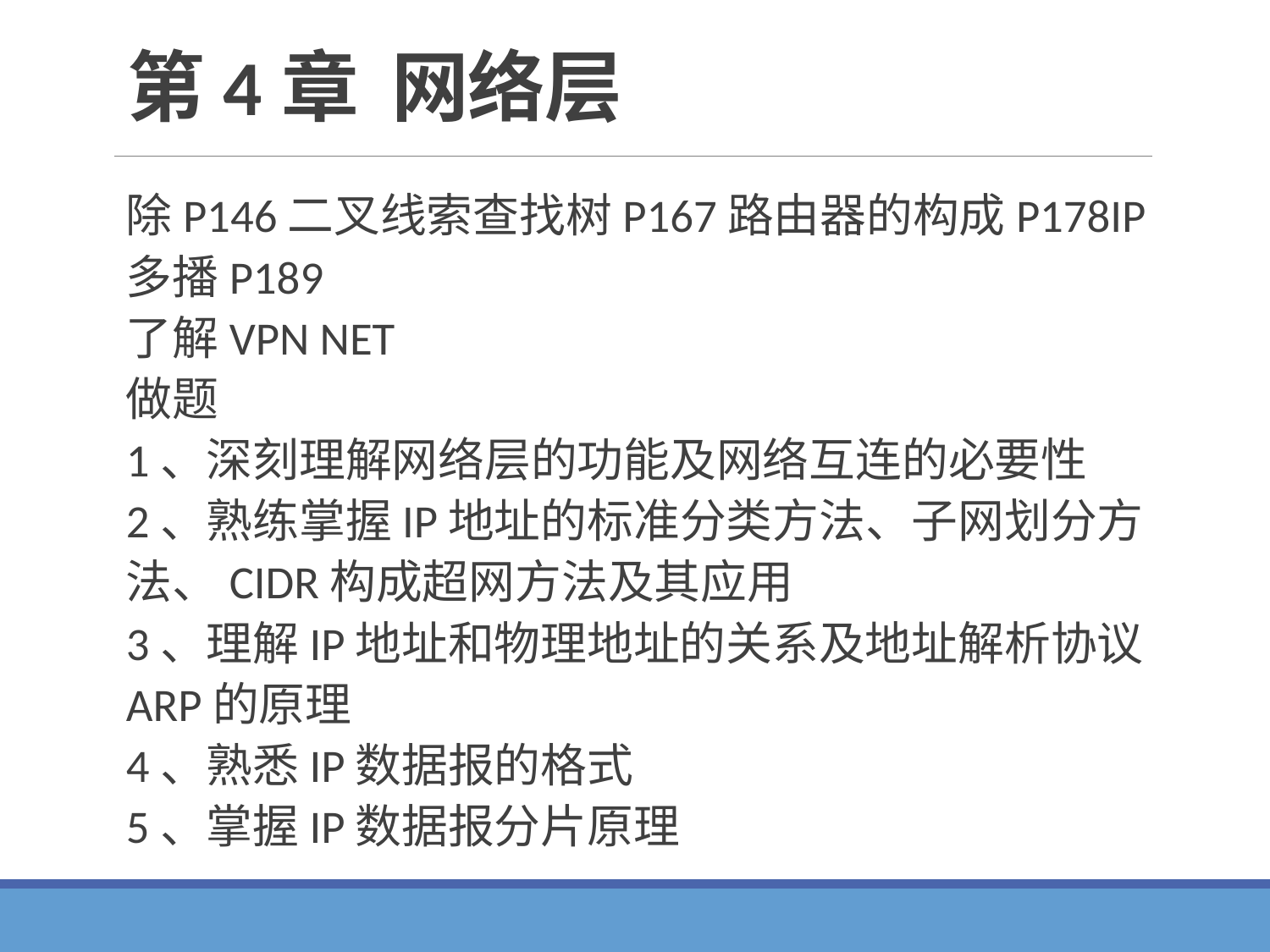

# 第4章  网络层
除P146二叉线索查找树P167路由器的构成P178IP多播P189
了解VPN NET
做题
1、深刻理解网络层的功能及网络互连的必要性
2、熟练掌握IP地址的标准分类方法、子网划分方法、CIDR构成超网方法及其应用
3、理解IP地址和物理地址的关系及地址解析协议ARP的原理
4、熟悉IP数据报的格式
5、掌握IP数据报分片原理